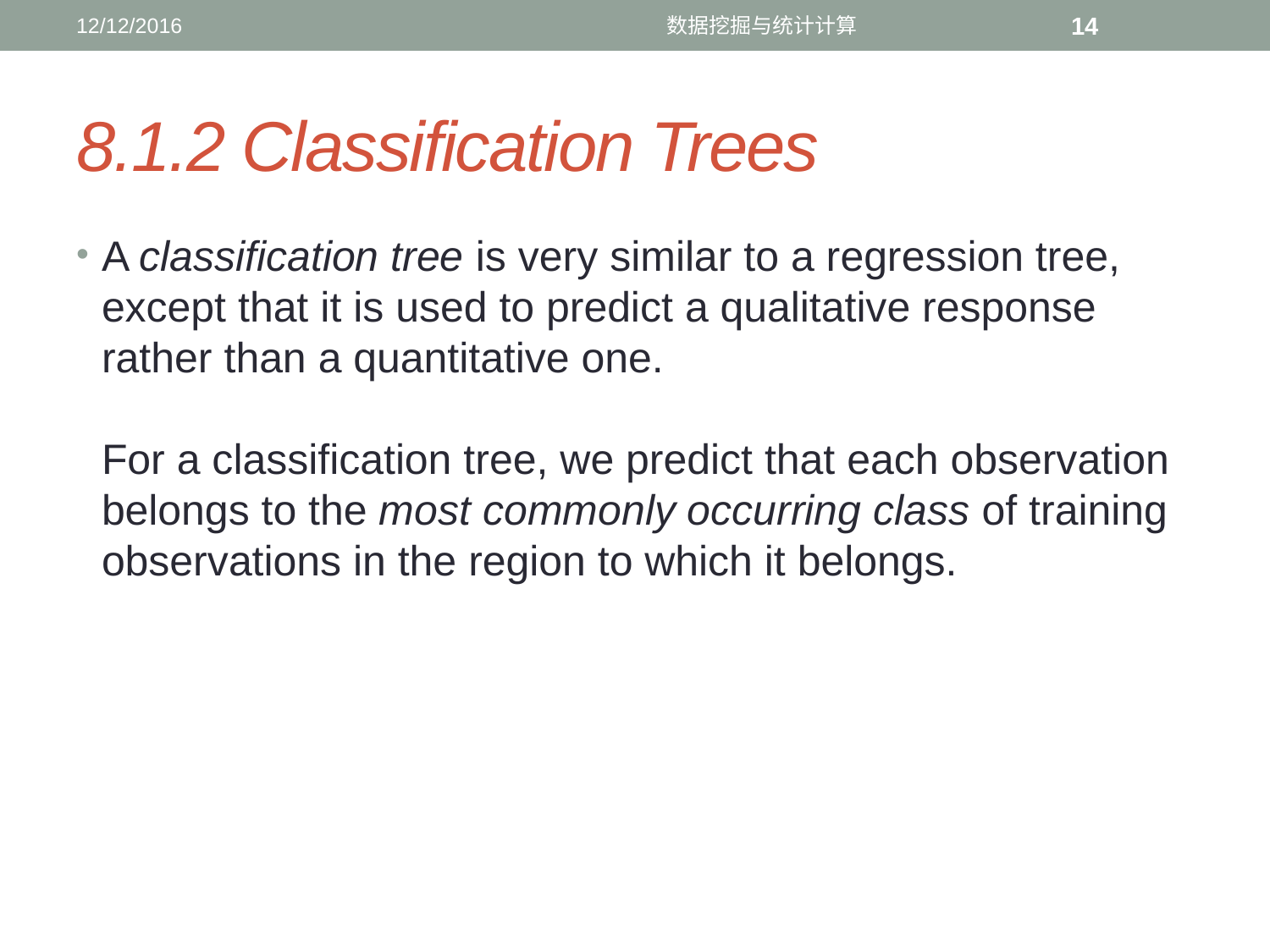

12/12/2016
数据挖掘与统计计算
14
# 8.1.2 Classification Trees
A classification tree is very similar to a regression tree, except that it is used to predict a qualitative response rather than a quantitative one.
For a classification tree, we predict that each observation belongs to the most commonly occurring class of training
observations in the region to which it belongs.